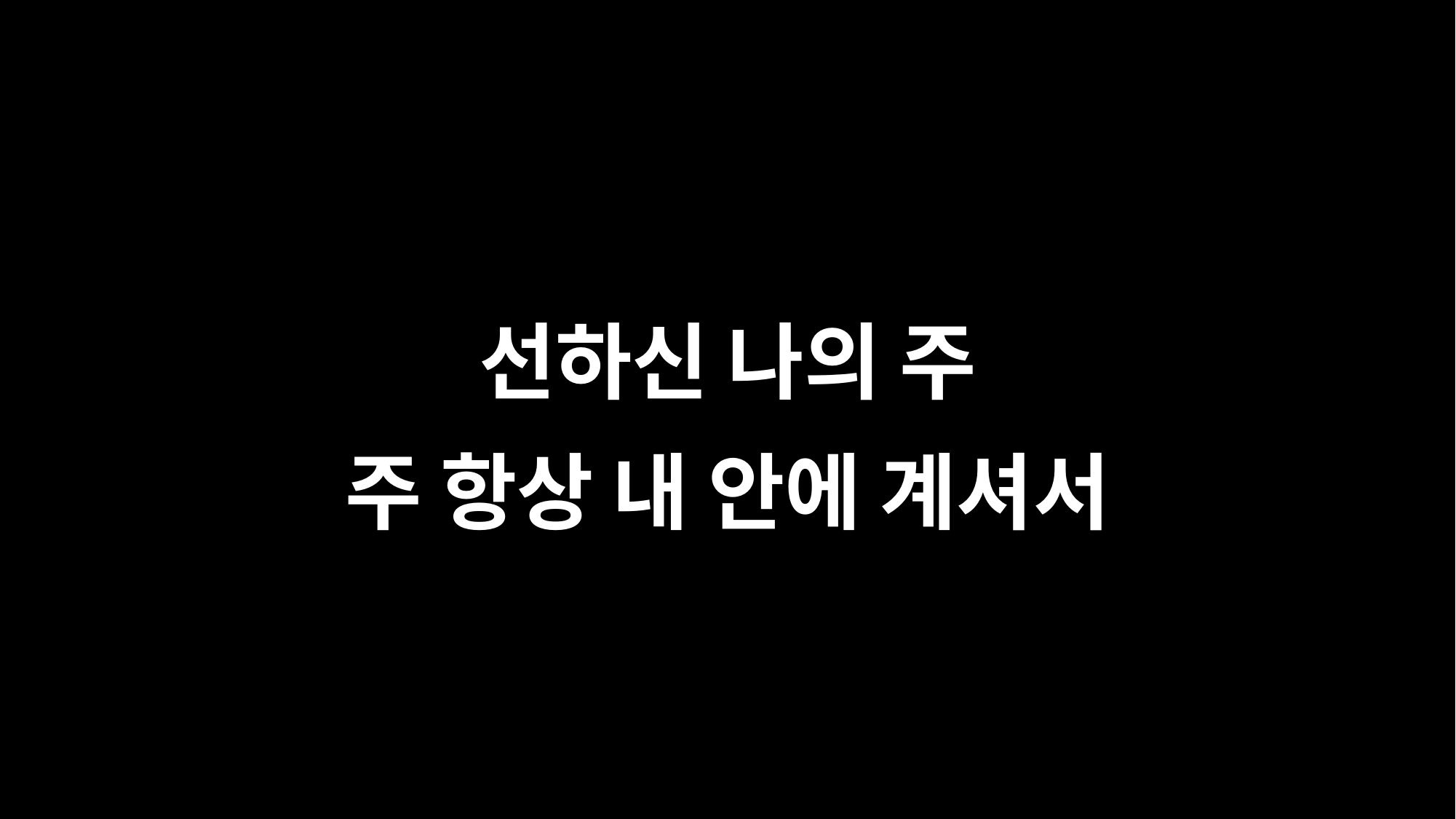

선하신 나의 주
주 항상 내 안에 계셔서